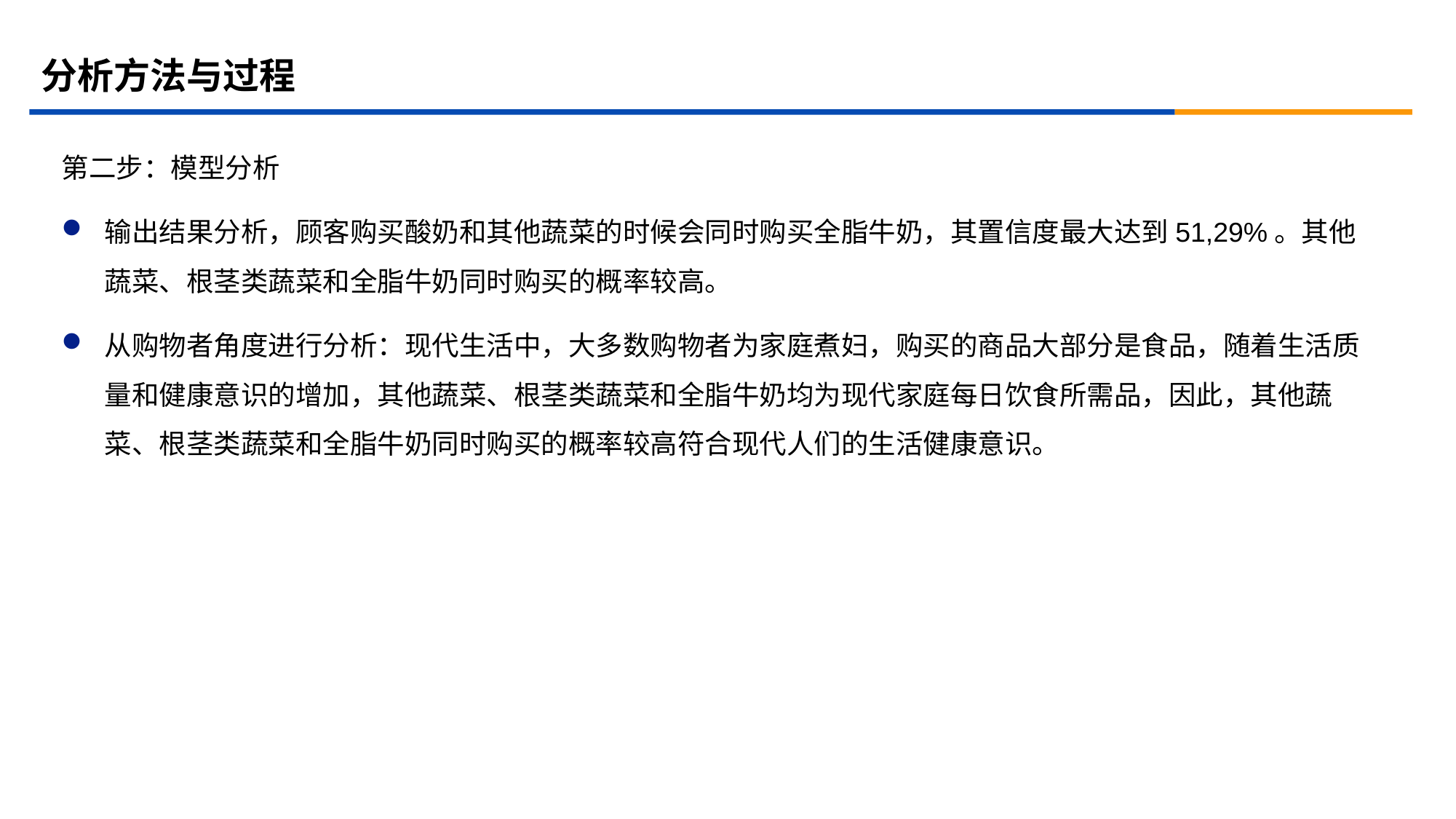

# 分析方法与过程
第二步：模型分析
输出结果分析，顾客购买酸奶和其他蔬菜的时候会同时购买全脂牛奶，其置信度最大达到51,29%。其他蔬菜、根茎类蔬菜和全脂牛奶同时购买的概率较高。
从购物者角度进行分析：现代生活中，大多数购物者为家庭煮妇，购买的商品大部分是食品，随着生活质量和健康意识的增加，其他蔬菜、根茎类蔬菜和全脂牛奶均为现代家庭每日饮食所需品，因此，其他蔬菜、根茎类蔬菜和全脂牛奶同时购买的概率较高符合现代人们的生活健康意识。